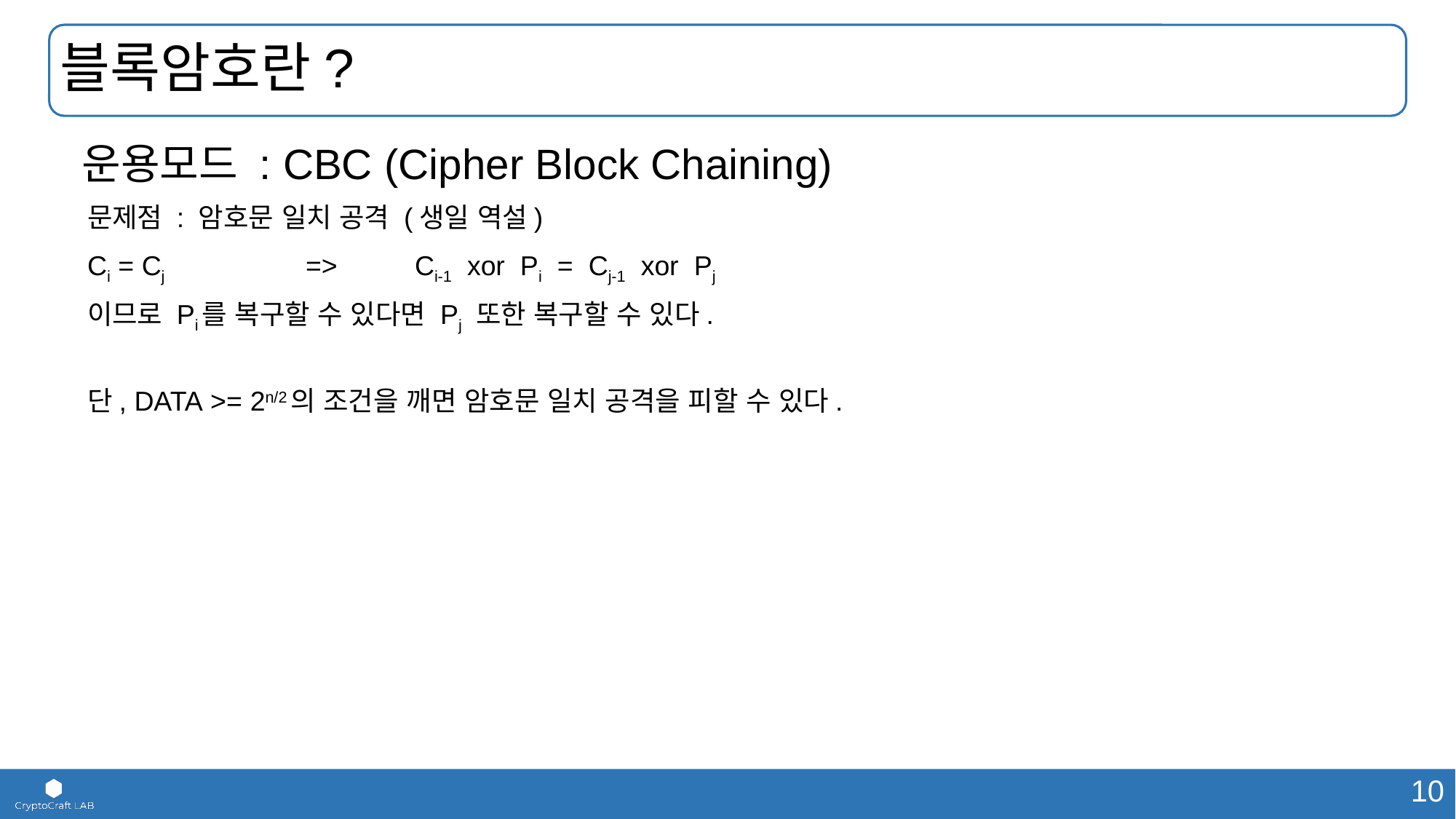

# 블록암호란?
 운용모드 : CBC (Cipher Block Chaining)
	문제점 : 암호문 일치 공격 (생일 역설)
	Ci = Cj		=>	Ci-1  xor  Pi  =  Cj-1  xor  Pj
	이므로 Pi를 복구할 수 있다면 Pj 또한 복구할 수 있다.

	단, DATA >= 2n/2의 조건을 깨면 암호문 일치 공격을 피할 수 있다.